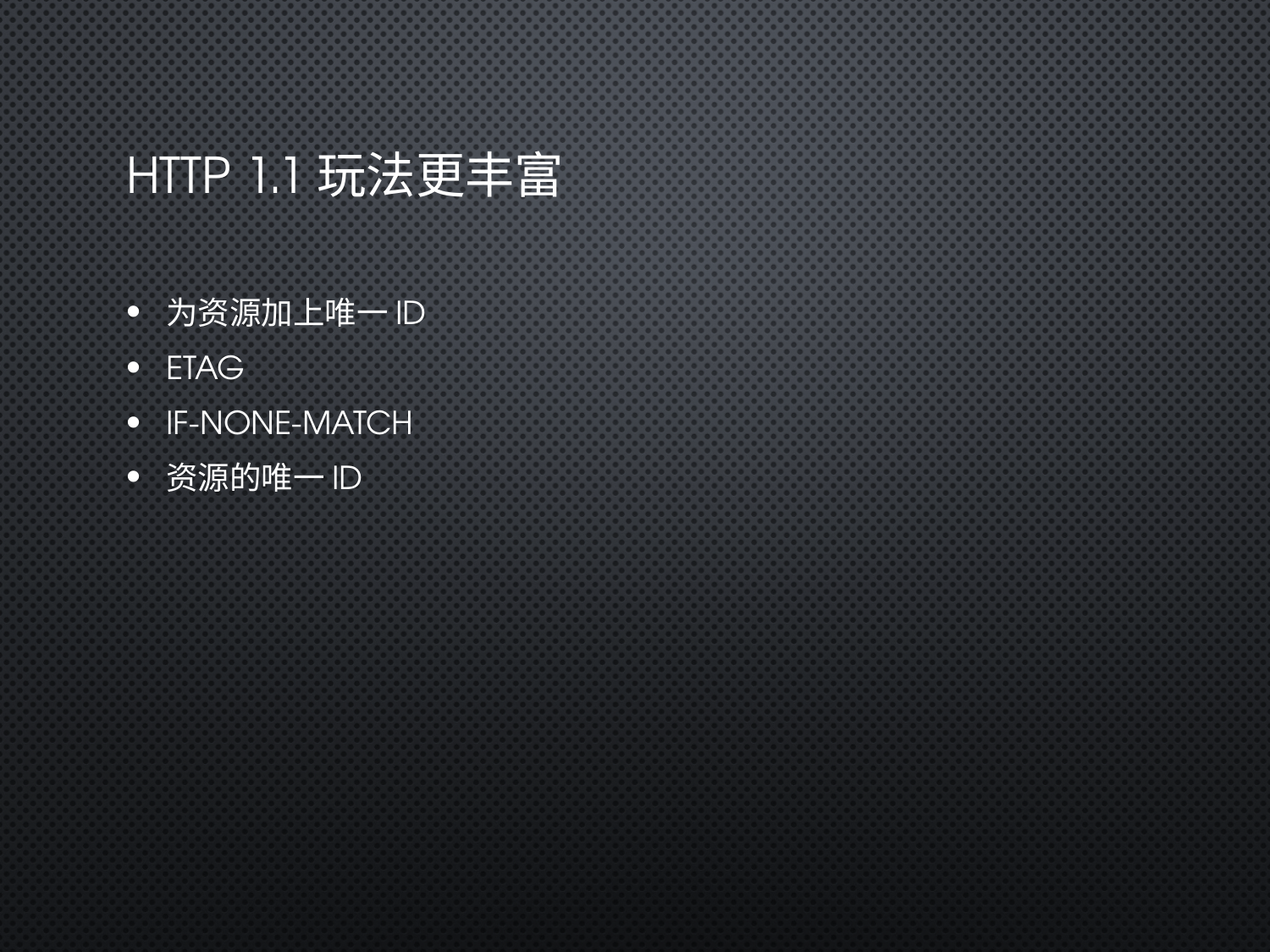

# HTTP 1.1玩法更丰富
为资源加上唯一ID
ETag
If-None-Match
资源的唯一ID